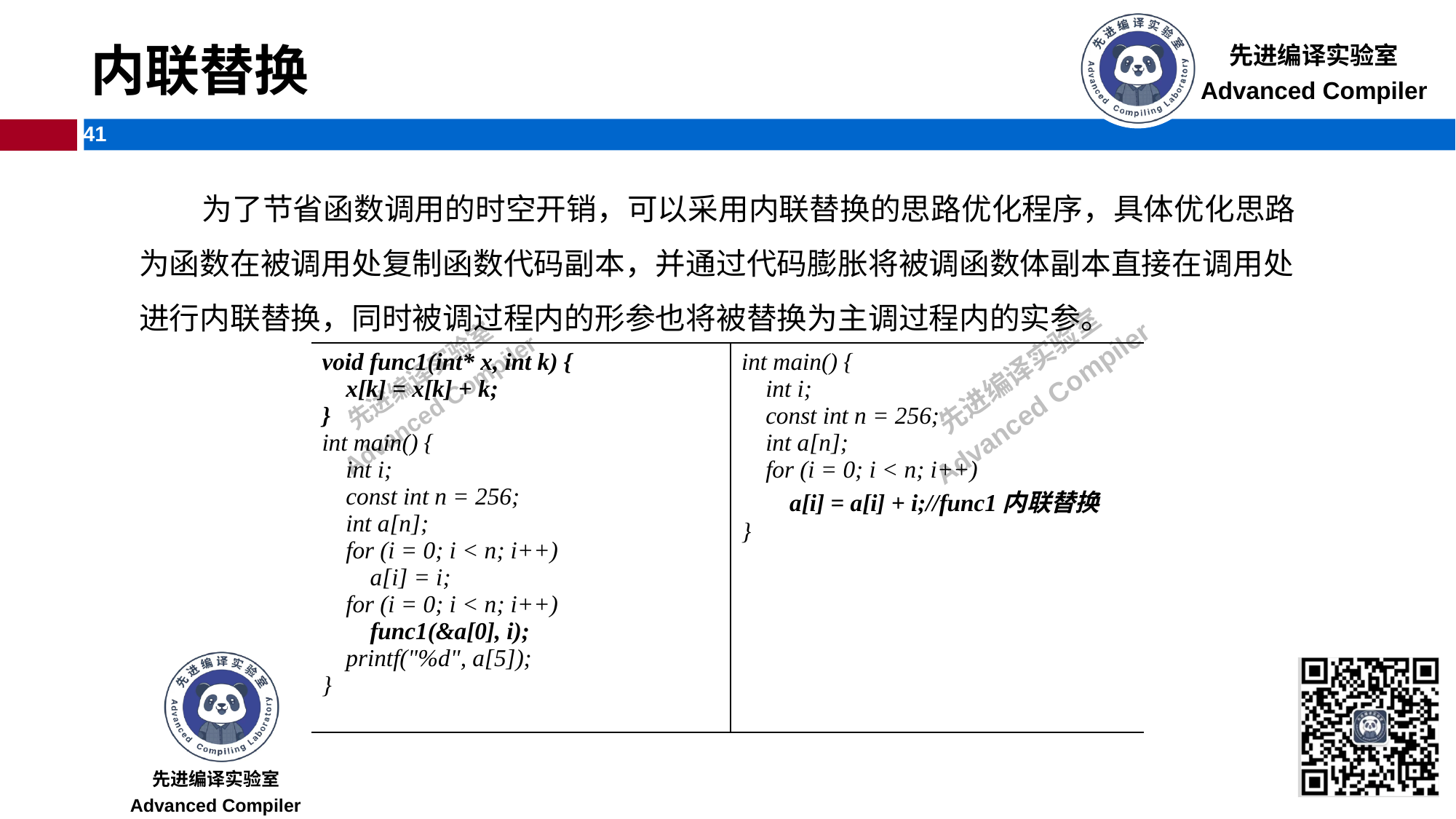

# 内联替换
      为了节省函数调用的时空开销，可以采用内联替换的思路优化程序，具体优化思路为函数在被调用处复制函数代码副本，并通过代码膨胀将被调函数体副本直接在调用处进行内联替换，同时被调过程内的形参也将被替换为主调过程内的实参。
| void func1(int\* x, int k) { x[k] = x[k] + k; } int main() { int i; const int n = 256; int a[n]; for (i = 0; i < n; i++) a[i] = i; for (i = 0; i < n; i++) func1(&a[0], i); printf("%d", a[5]); } | int main() { int i; const int n = 256; int a[n]; for (i = 0; i < n; i++) a[i] = a[i] + i;//func1内联替换 } |
| --- | --- |